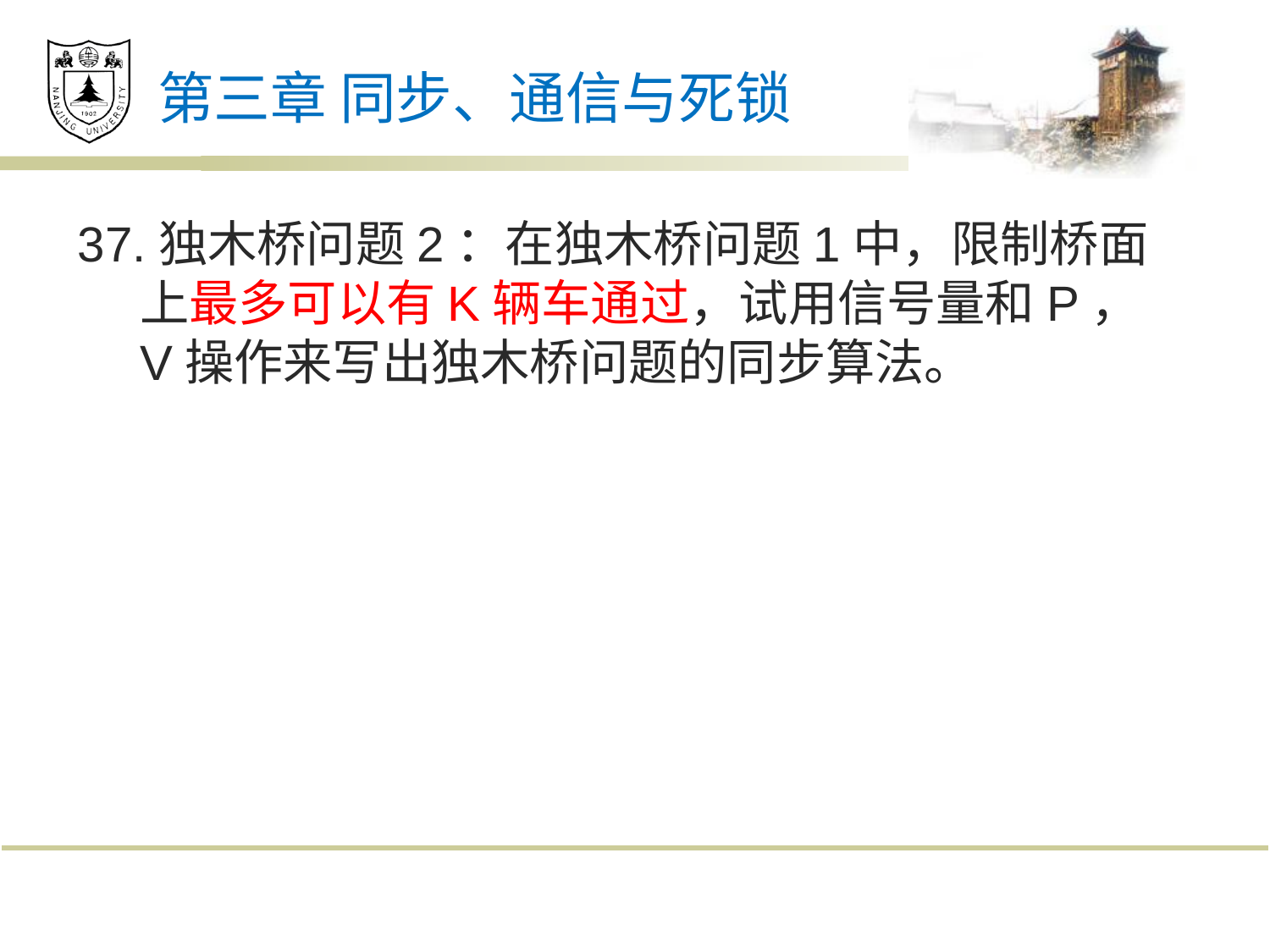

# 第三章 同步、通信与死锁
37.独木桥问题2：在独木桥问题1中，限制桥面上最多可以有K辆车通过，试用信号量和P，V操作来写出独木桥问题的同步算法。